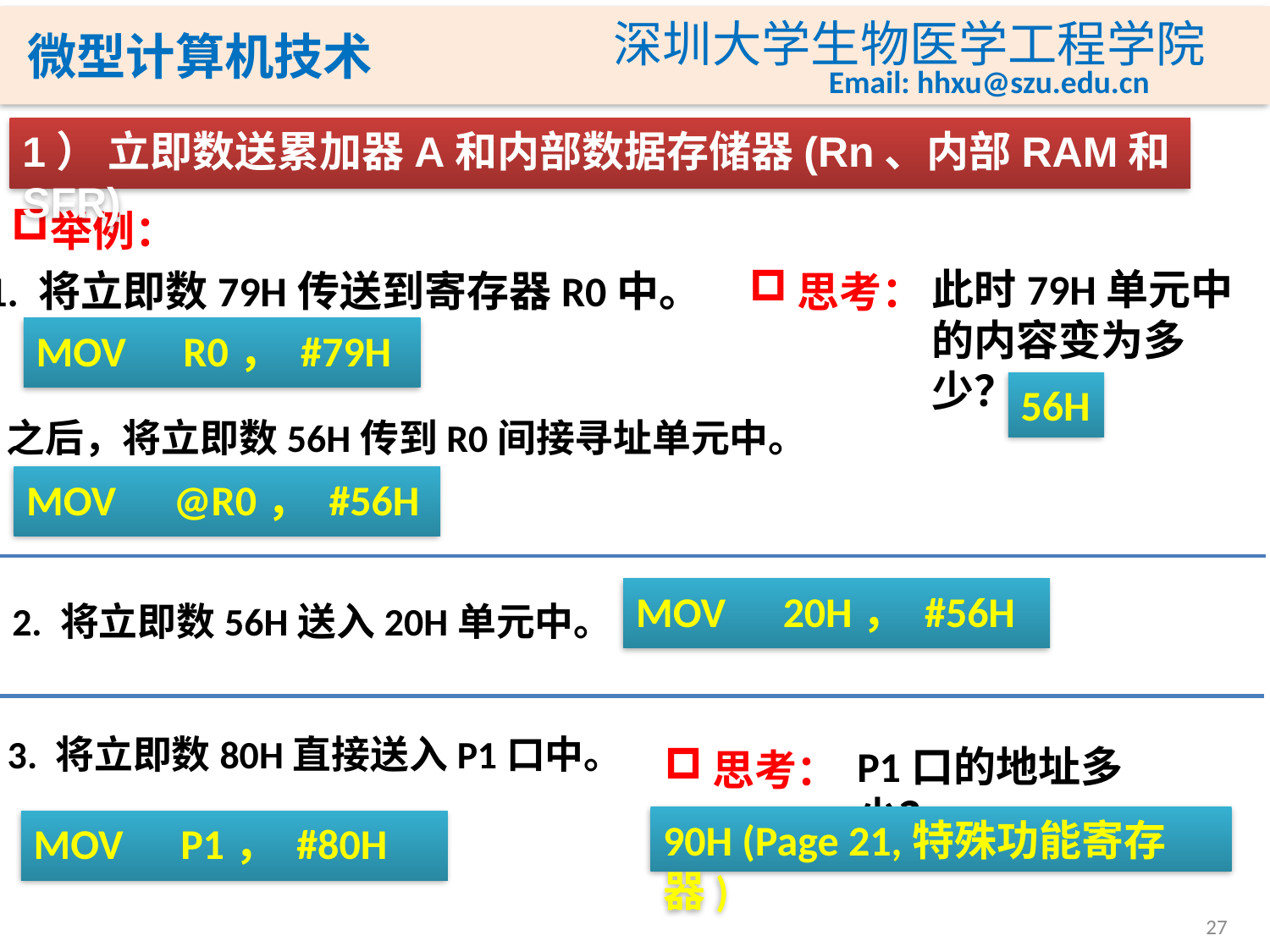

1） 立即数送累加器A和内部数据存储器(Rn、内部RAM和SFR)
举例：
此时79H单元中的内容变为多少？
1. 将立即数79H传送到寄存器R0中。
思考：
MOV      R0， #79H
56H
之后，将立即数56H传到R0间接寻址单元中。
MOV      @R0， #56H
MOV      20H， #56H
2. 将立即数56H送入20H单元中。
3. 将立即数80H直接送入P1口中。
P1口的地址多少？
思考：
90H (Page 21,特殊功能寄存器)
MOV      P1， #80H
27